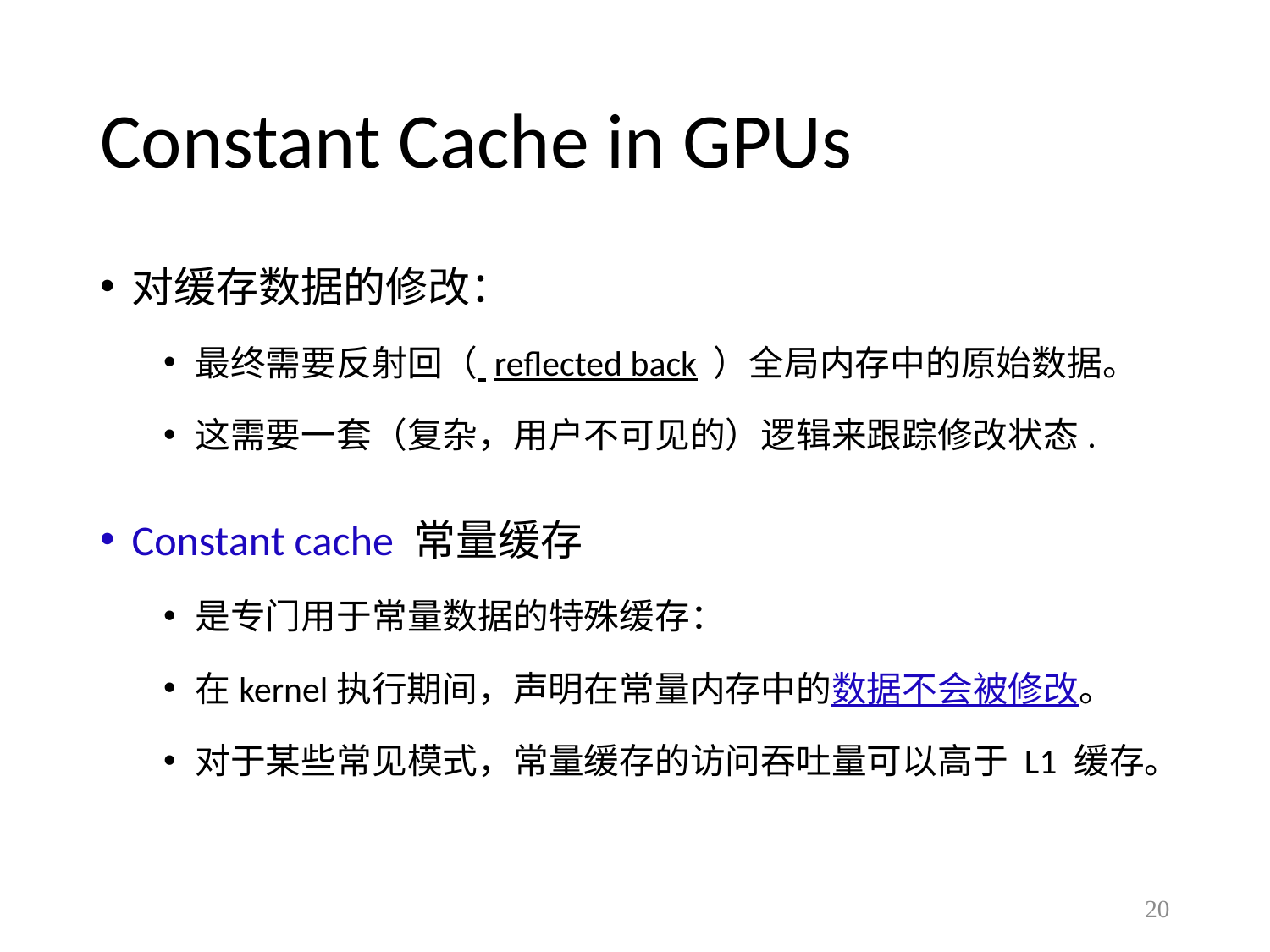

# Constant Cache in GPUs
对缓存数据的修改：
最终需要反射回（ reflected back ）全局内存中的原始数据。
这需要一套（复杂，用户不可见的）逻辑来跟踪修改状态.

Constant cache 常量缓存
是专门用于常量数据的特殊缓存：
在kernel执行期间，声明在常量内存中的数据不会被修改。
对于某些常见模式，常量缓存的访问吞吐量可以高于 L1 缓存。
20